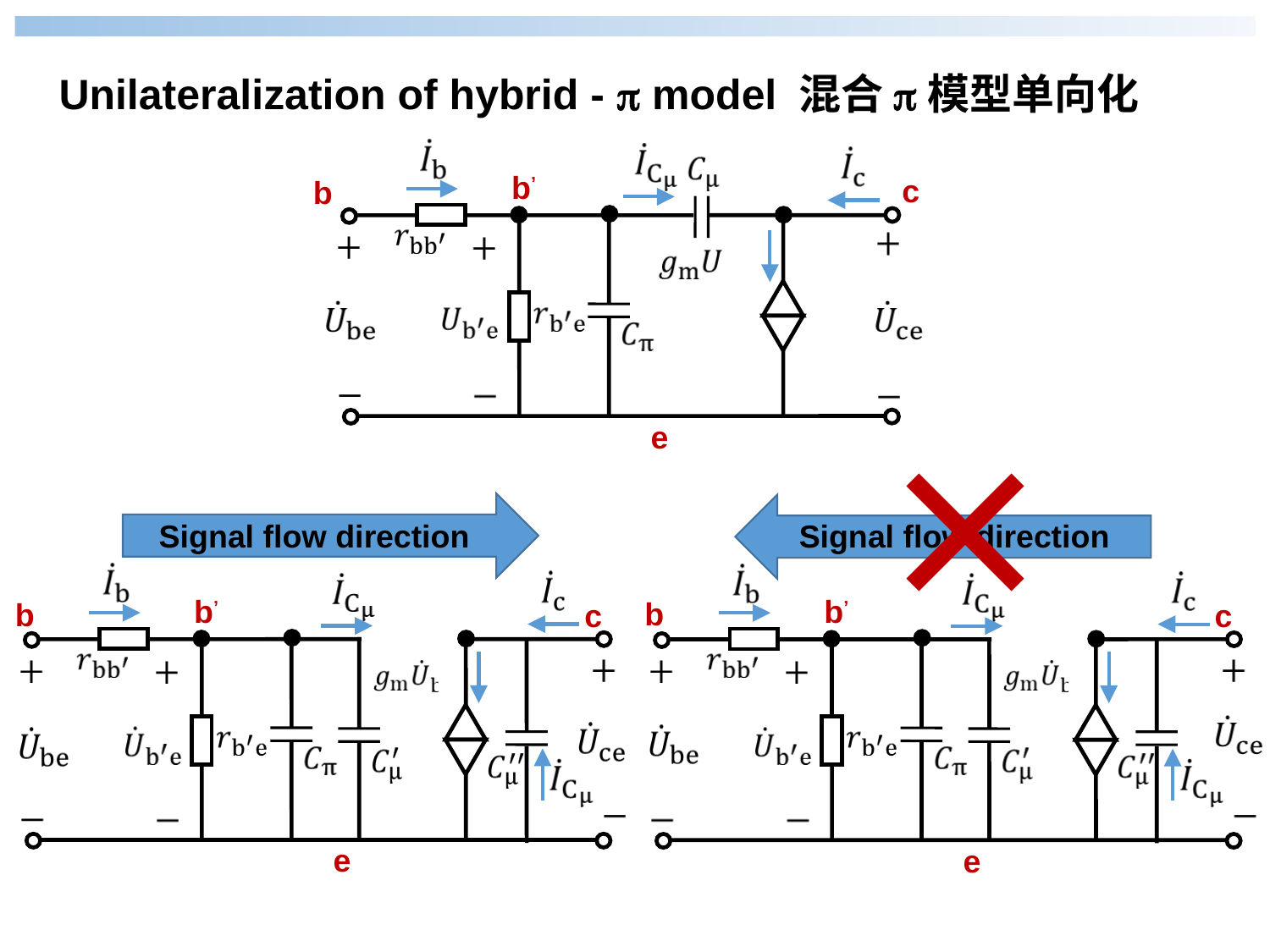

Unilateralization of hybrid - π model 混合π模型单向化

b’
c
b

e

Signal flow direction

Signal flow direction

b’
b
c

e

b’
b
c

e